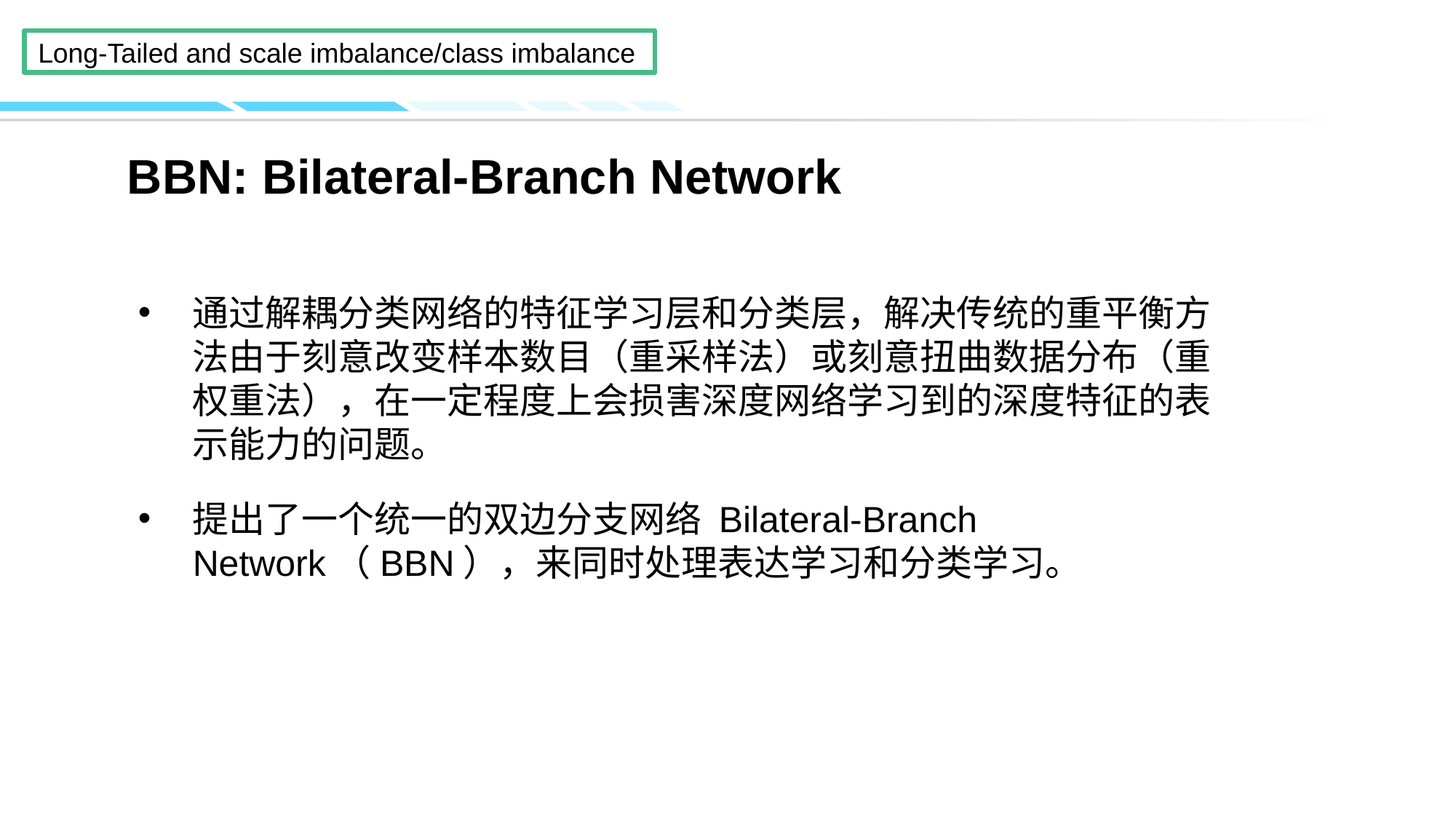

# BBN: Bilateral-Branch Network
通过解耦分类网络的特征学习层和分类层，解决传统的重平衡方法由于刻意改变样本数目（重采样法）或刻意扭曲数据分布（重权重法），在一定程度上会损害深度网络学习到的深度特征的表示能力的问题。
提出了一个统一的双边分支网络 Bilateral-Branch Network（BBN），来同时处理表达学习和分类学习。